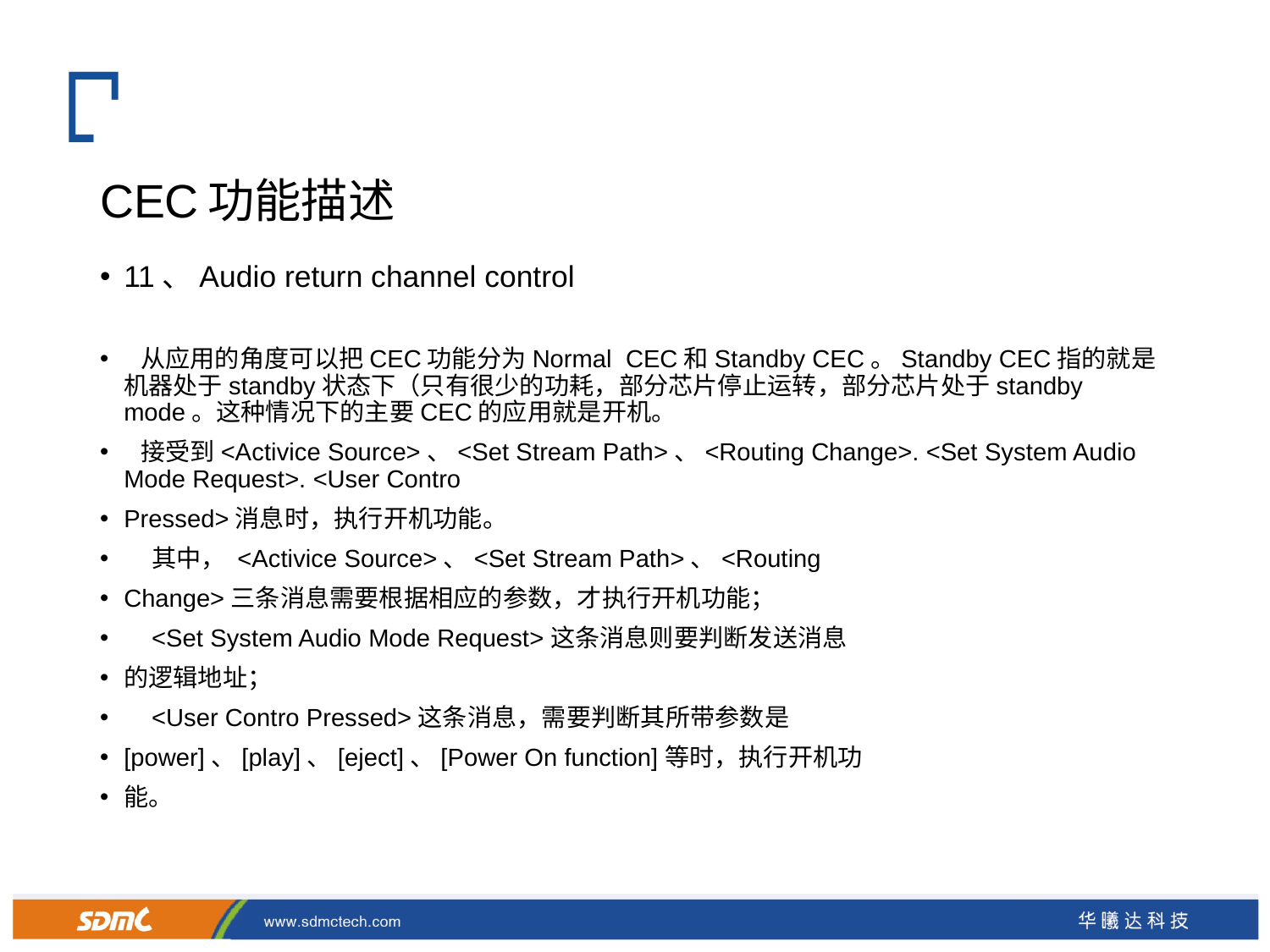

# CEC功能描述
11、Audio return channel control

  从应用的角度可以把CEC功能分为Normal  CEC和Standby CEC。Standby CEC指的就是机器处于standby状态下（只有很少的功耗，部分芯片停止运转，部分芯片处于standby mode。这种情况下的主要CEC的应用就是开机。
  接受到<Activice Source>、<Set Stream Path>、<Routing Change>. <Set System Audio Mode Request>. <User Contro
Pressed>消息时，执行开机功能。
    其中， <Activice Source>、<Set Stream Path>、<Routing
Change>三条消息需要根据相应的参数，才执行开机功能；
    <Set System Audio Mode Request>这条消息则要判断发送消息
的逻辑地址；
    <User Contro Pressed>这条消息，需要判断其所带参数是
[power]、[play]、[eject]、[Power On function]等时，执行开机功
能。